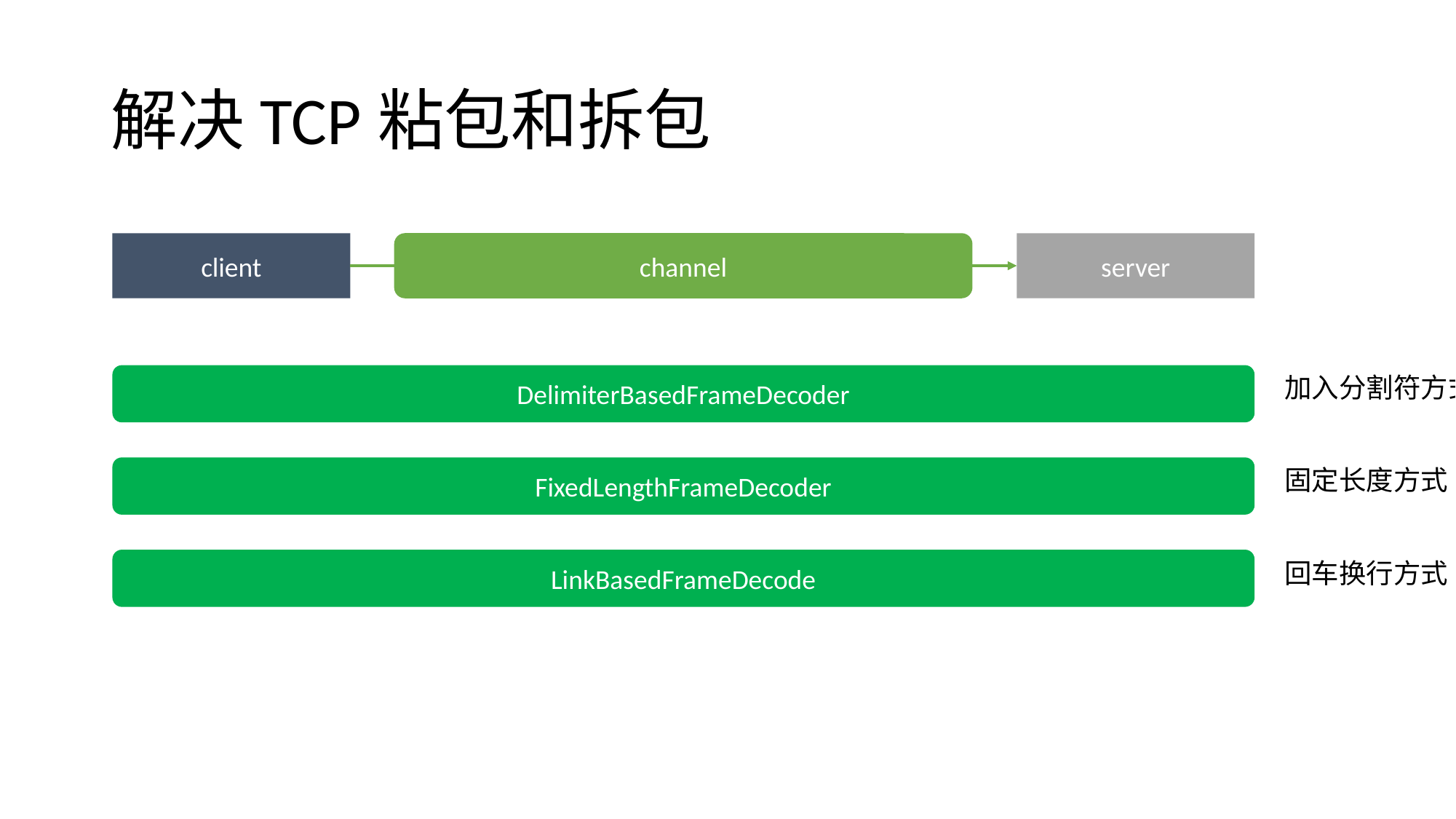

# 解决TCP粘包和拆包
channel
server
client
DelimiterBasedFrameDecoder
加入分割符方式
FixedLengthFrameDecoder
固定长度方式
LinkBasedFrameDecode
回车换行方式